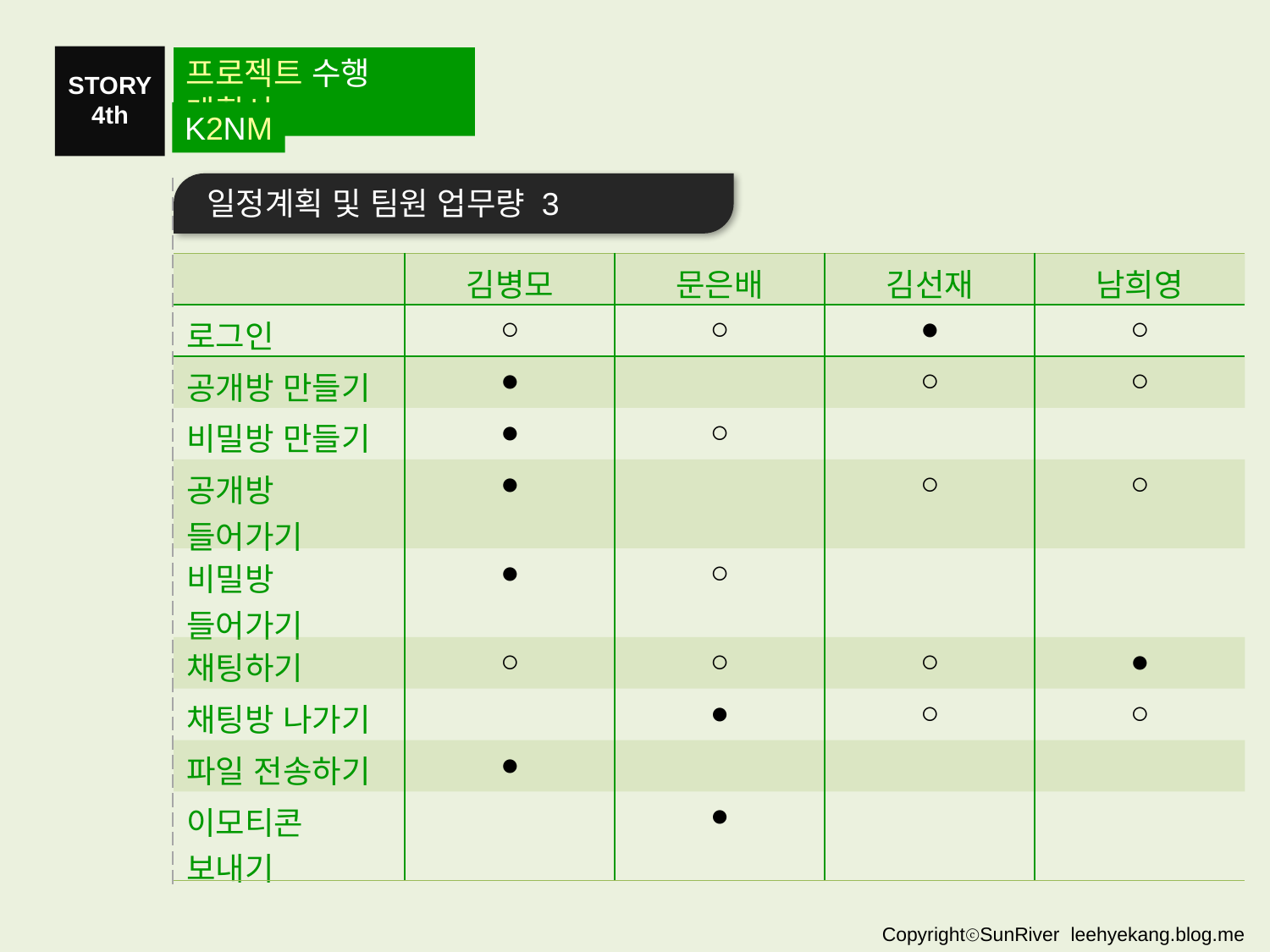

프로젝트 수행 계획서
STORY
4th
K2NM

일정계획 및 팀원 업무량 3
|  | 김병모 | 문은배 | 김선재 | 남희영 |
| --- | --- | --- | --- | --- |
| 로그인 | ○ | ○ | ● | ○ |
| 공개방 만들기 | ● |  | ○ | ○ |
| 비밀방 만들기 | ● | ○ |  |  |
| 공개방 들어가기 | ● |  | ○ | ○ |
| 비밀방 들어가기 | ● | ○ |  |  |
| 채팅하기 | ○ | ○ | ○ | ● |
| 채팅방 나가기 |  | ● | ○ | ○ |
| 파일 전송하기 | ● |  |  |  |
| 이모티콘 보내기 |  | ● |  |  |